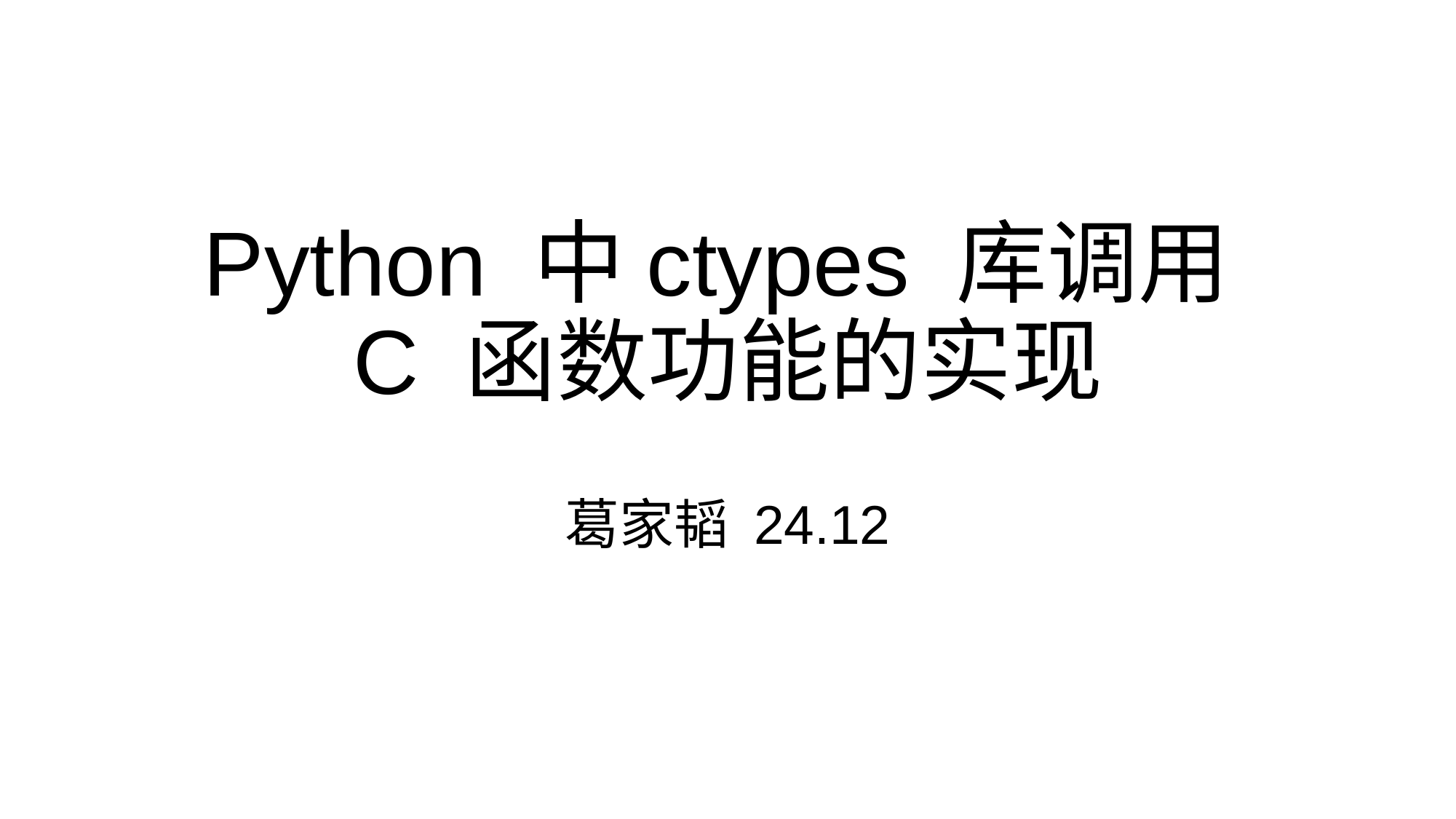

# Python 中ctypes 库调用C 函数功能的实现
葛家韬 24.12